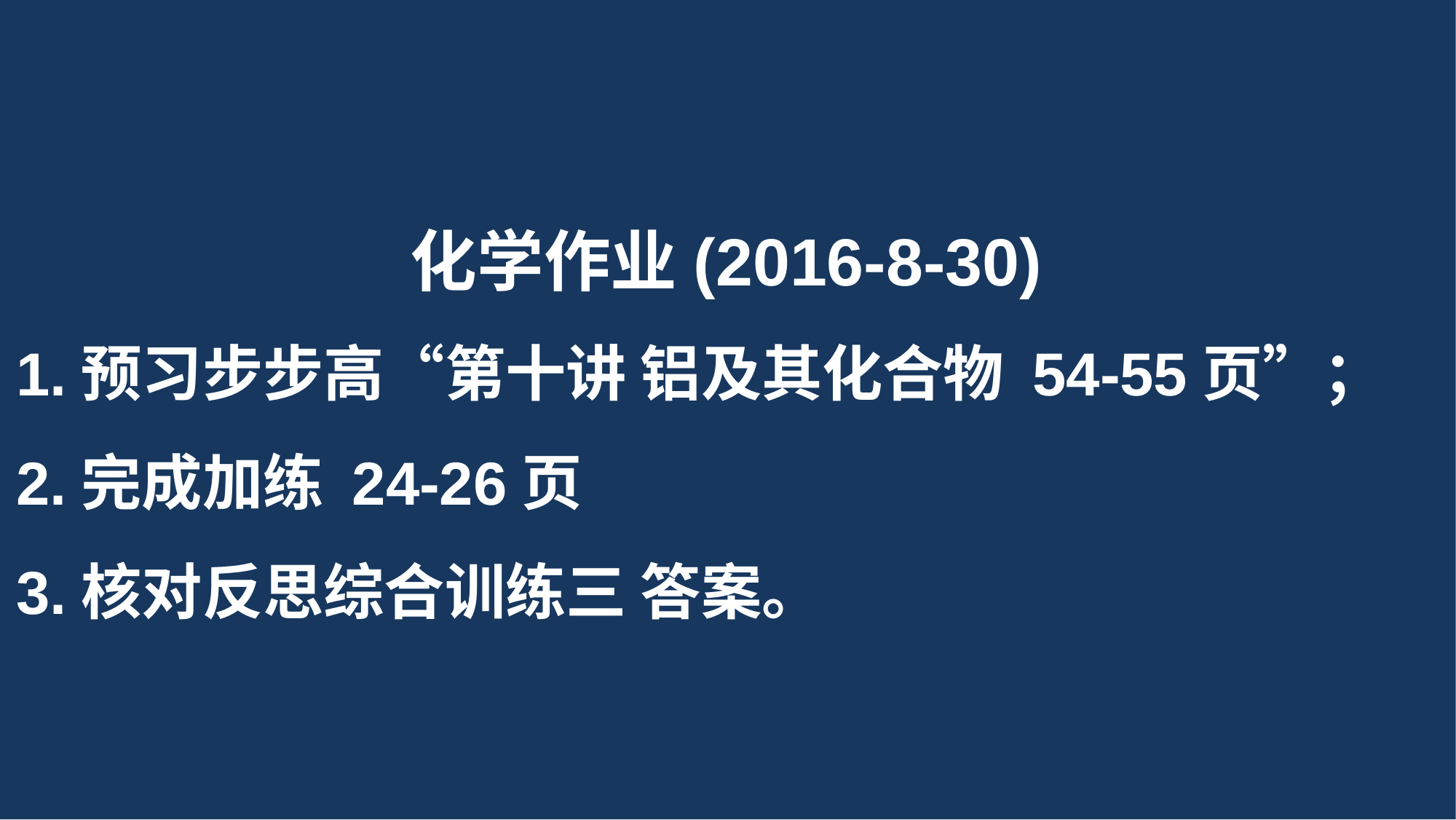

化学作业(2016-8-30)
1.预习步步高“第十讲 铝及其化合物 54-55页”；
2.完成加练 24-26页
3.核对反思综合训练三 答案。